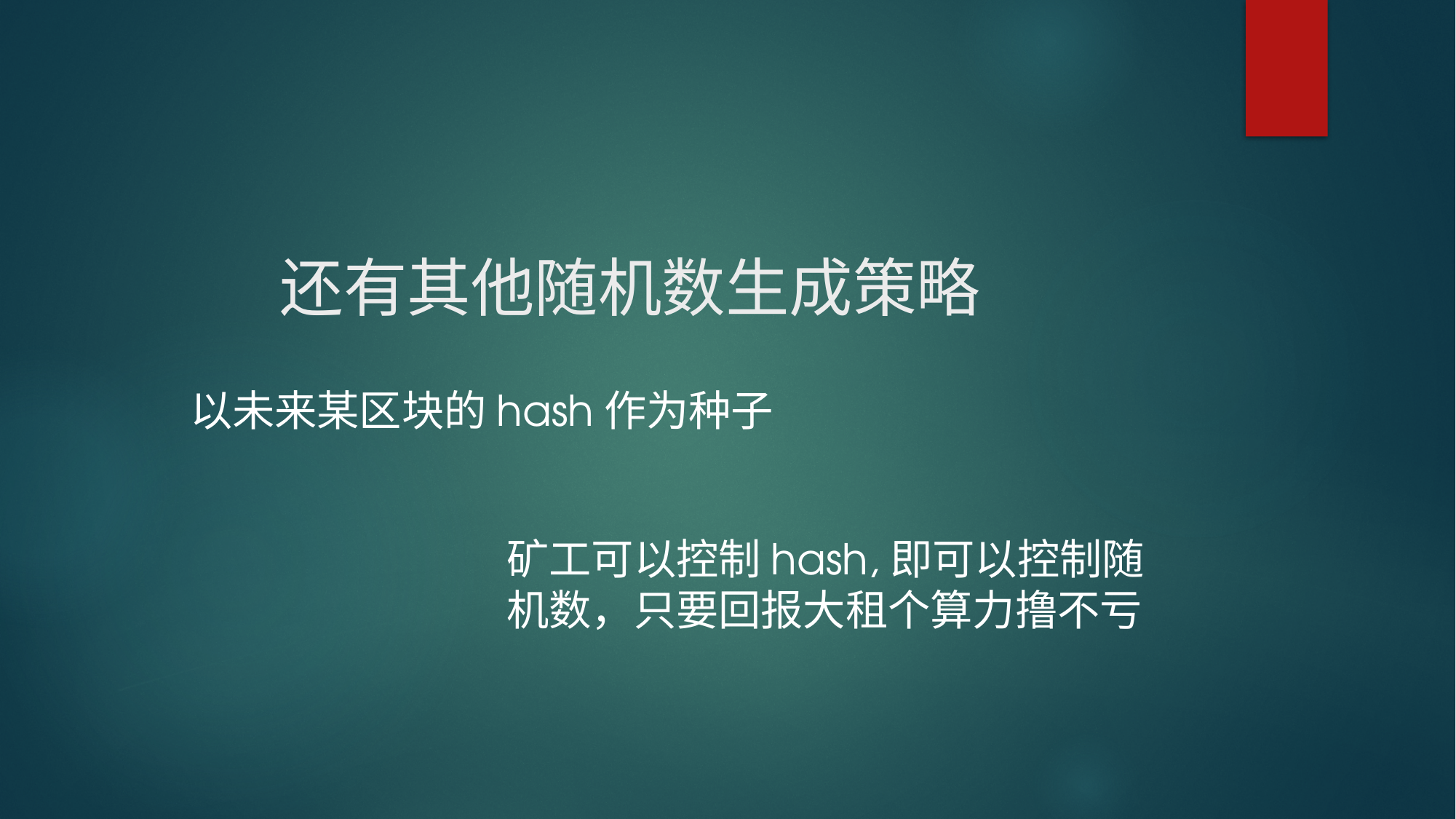

# 还有其他随机数生成策略
以未来某区块的hash作为种子
矿工可以控制hash,即可以控制随机数，只要回报大租个算力撸不亏